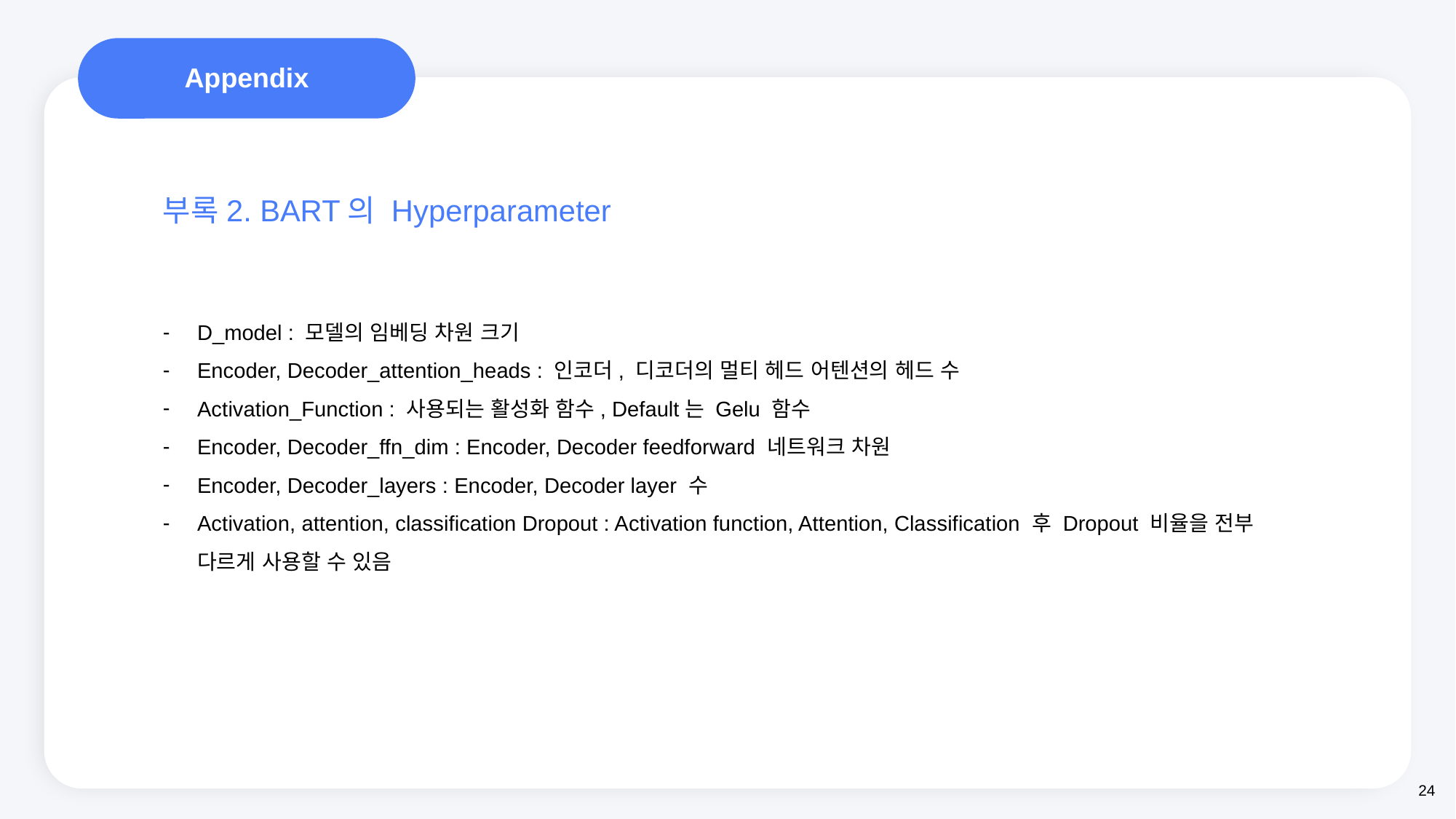

Appendix

부록2. BART의 Hyperparameter

D_model : 모델의 임베딩 차원 크기
Encoder, Decoder_attention_heads : 인코더, 디코더의 멀티 헤드 어텐션의 헤드 수
Activation_Function : 사용되는 활성화 함수, Default는 Gelu 함수
Encoder, Decoder_ffn_dim : Encoder, Decoder feedforward 네트워크 차원
Encoder, Decoder_layers : Encoder, Decoder layer 수
Activation, attention, classification Dropout : Activation function, Attention, Classification 후 Dropout 비율을 전부 다르게 사용할 수 있음

24